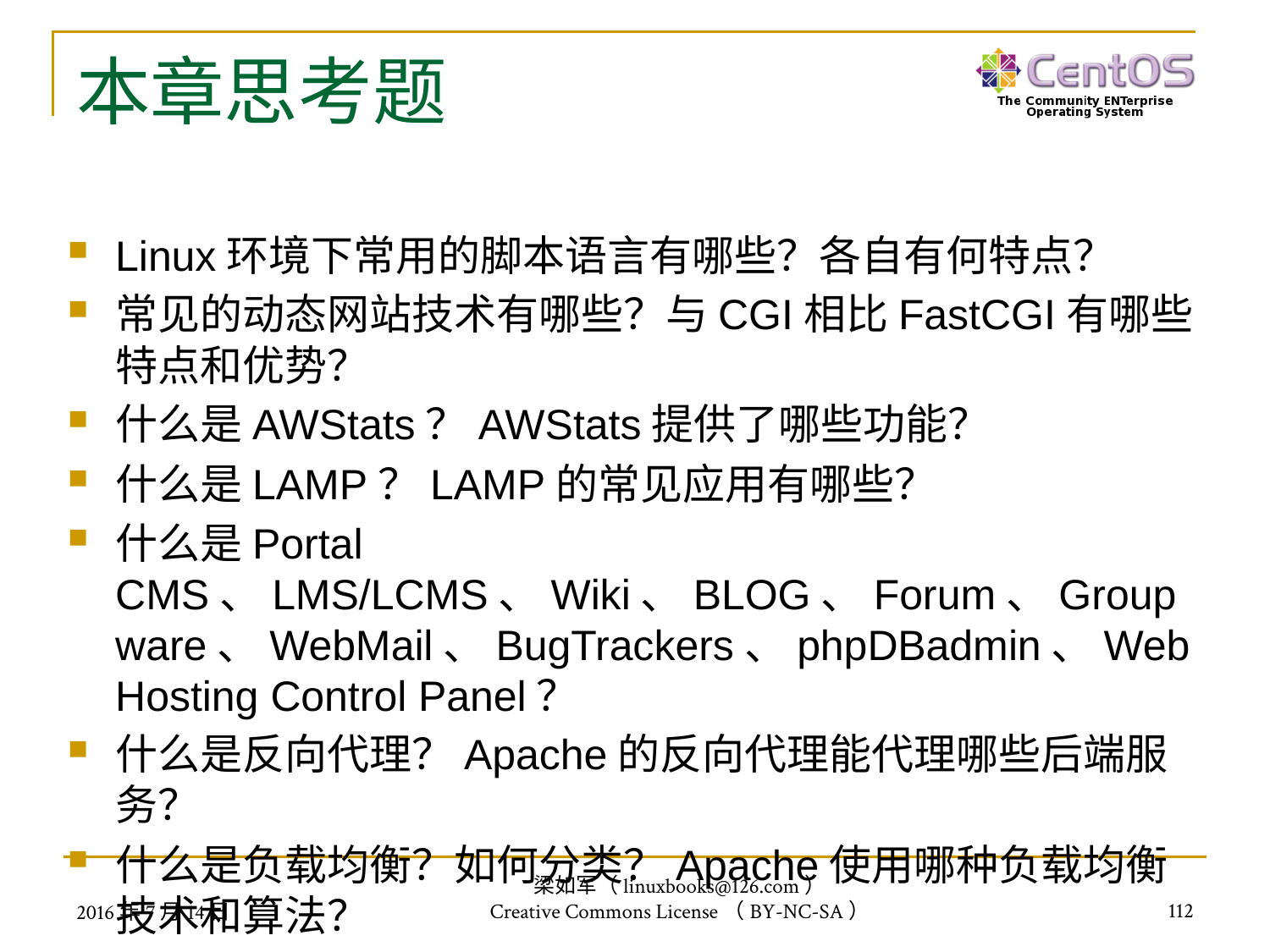

# 本章思考题
Linux环境下常用的脚本语言有哪些？各自有何特点？
常见的动态网站技术有哪些？与CGI相比FastCGI有哪些特点和优势？
什么是AWStats？AWStats提供了哪些功能？
什么是LAMP？LAMP的常见应用有哪些？
什么是Portal CMS、LMS/LCMS、Wiki、BLOG、Forum、Groupware、WebMail、BugTrackers、phpDBadmin、Web Hosting Control Panel？
什么是反向代理？Apache的反向代理能代理哪些后端服务？
什么是负载均衡？如何分类？Apache使用哪种负载均衡技术和算法？

梁如军（linuxbooks@126.com）
Creative Commons License（BY-NC-SA）
2016年7月14日
112